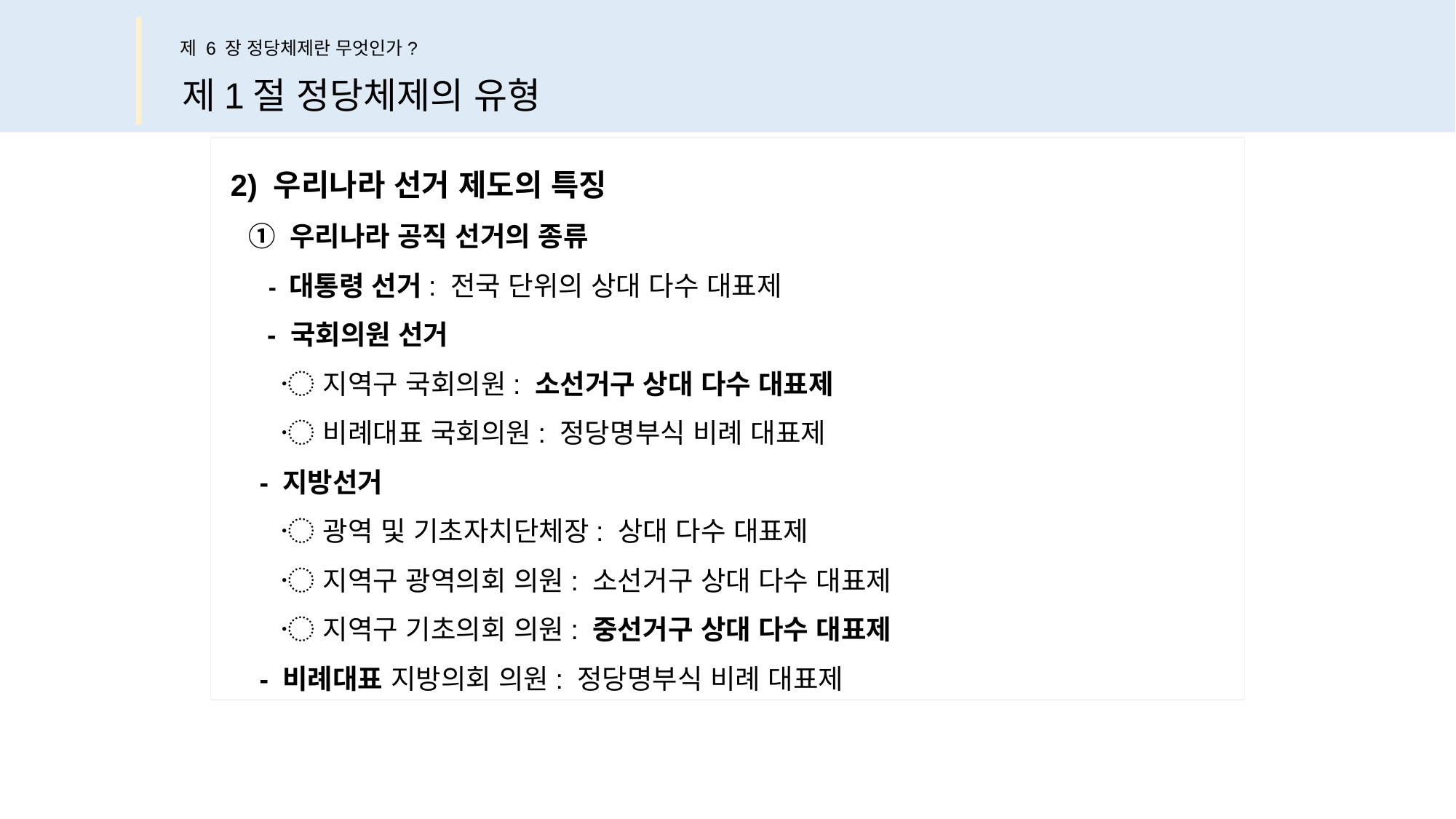

제 6 장 정당체제란 무엇인가?
제1절 정당체제의 유형
 2) 우리나라 선거 제도의 특징
    ① 우리나라 공직 선거의 종류
       - 대통령 선거: 전국 단위의 상대 다수 대표제
      - 국회의원 선거
       〮 지역구 국회의원: 소선거구 상대 다수 대표제
       〮 비례대표 국회의원: 정당명부식 비례 대표제
     - 지방선거
       〮 광역 및 기초자치단체장: 상대 다수 대표제
       〮 지역구 광역의회 의원: 소선거구 상대 다수 대표제
       〮 지역구 기초의회 의원: 중선거구 상대 다수 대표제
     - 비례대표 지방의회 의원: 정당명부식 비례 대표제